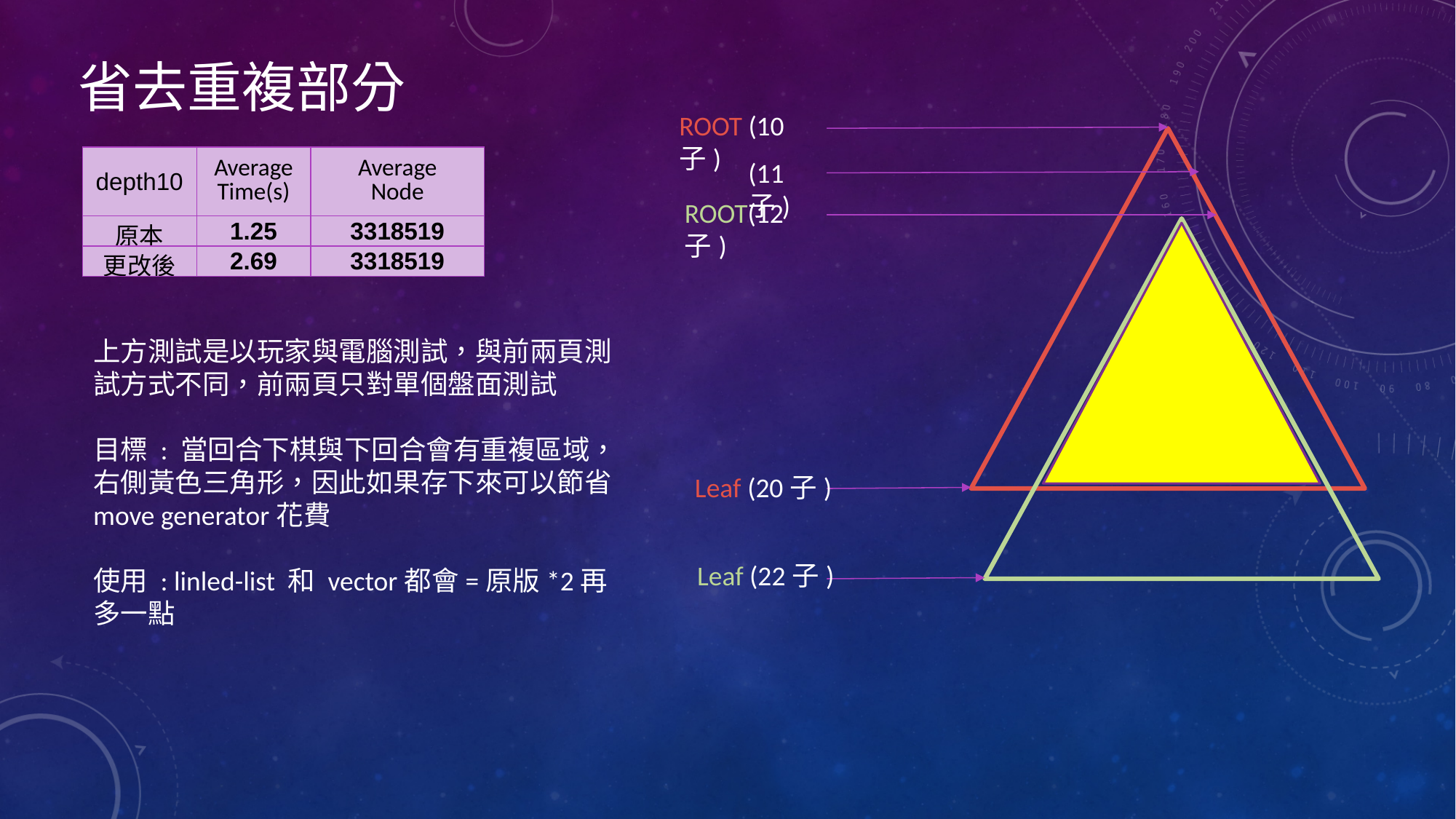

省去重複部分
ROOT (10子)

| depth10 | Average Time(s) | Average Node |
| --- | --- | --- |
| 原本 | 1.25 | 3318519 |
| 更改後 | 2.69 | 3318519 |
(11子)
ROOT(12子)

上方測試是以玩家與電腦測試，與前兩頁測試方式不同，前兩頁只對單個盤面測試

目標 : 當回合下棋與下回合會有重複區域，右側黃色三角形，因此如果存下來可以節省move generator花費

使用 : linled-list 和 vector都會=原版*2再多一點
Leaf (20子)
Leaf (22子)